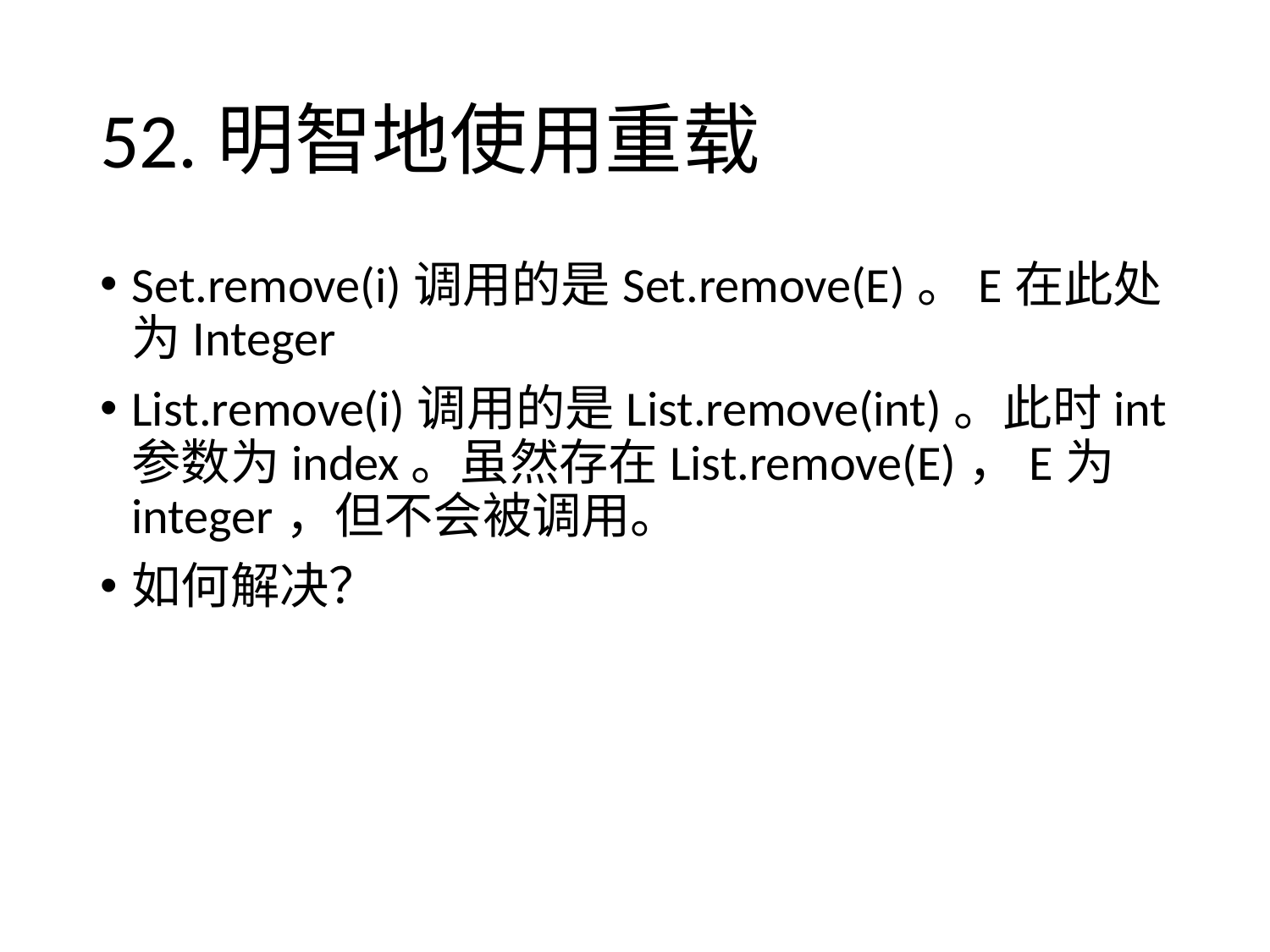

# 52.明智地使用重载
Set.remove(i)调用的是Set.remove(E)。E在此处为Integer
List.remove(i)调用的是List.remove(int)。此时int参数为index。虽然存在List.remove(E)，E为integer，但不会被调用。
如何解决？